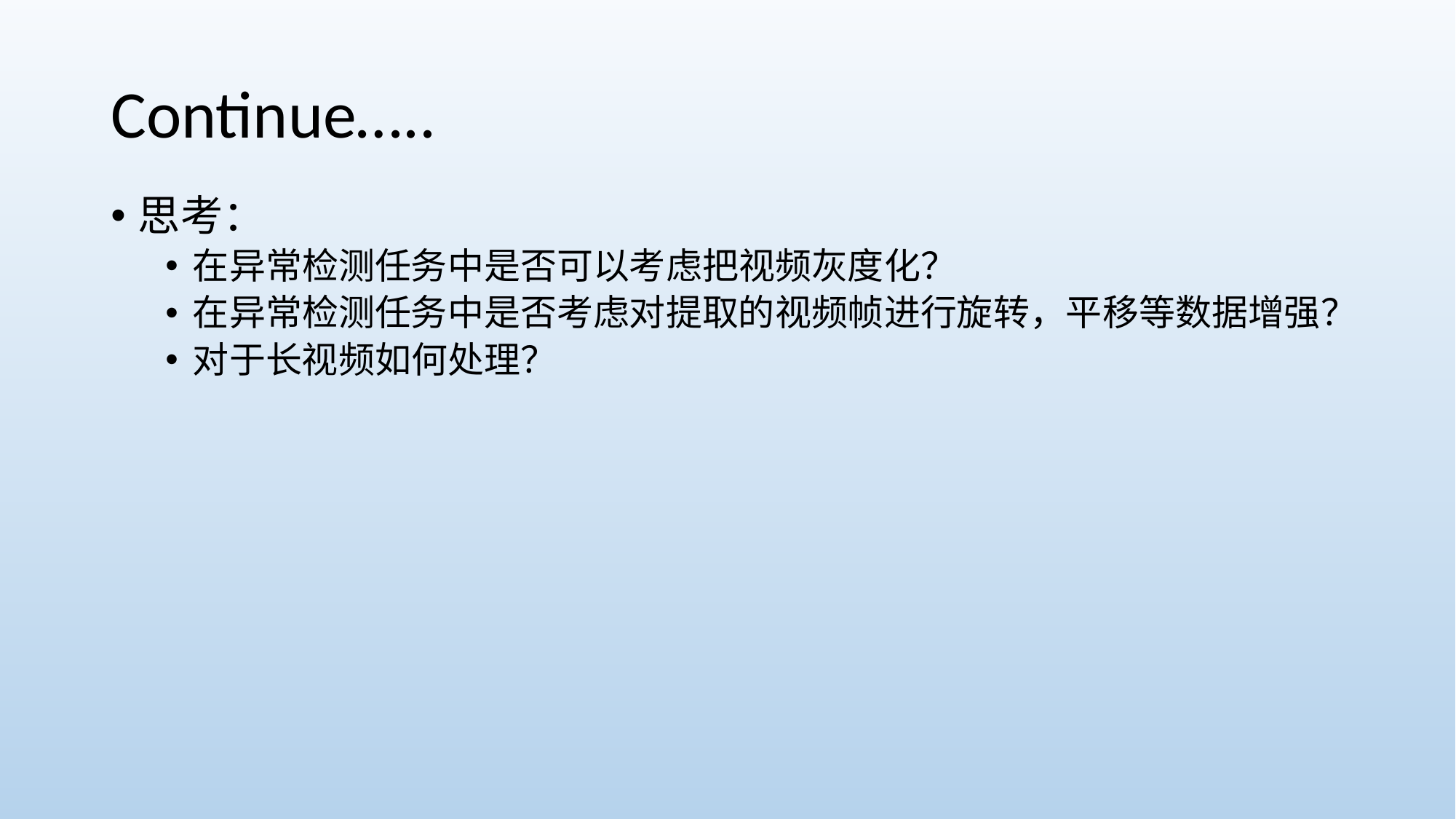

# Continue…..
思考：
在异常检测任务中是否可以考虑把视频灰度化？
在异常检测任务中是否考虑对提取的视频帧进行旋转，平移等数据增强？
对于长视频如何处理？